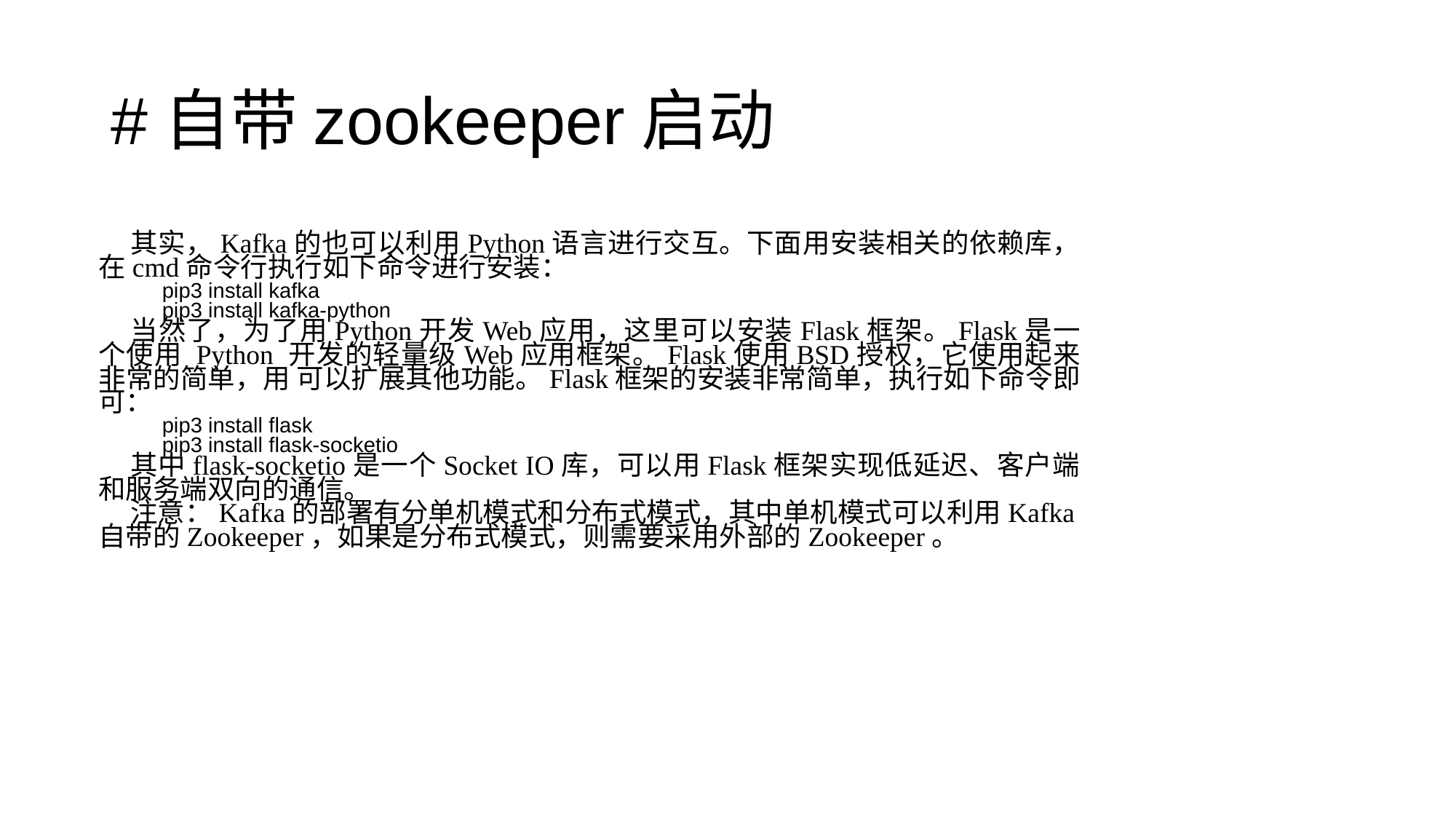

# #自带zookeeper启动
其实，Kafka的也可以利用Python语言进行交互。下面用安装相关的依赖库，在cmd命令行执行如下命令进行安装：
pip3 install kafka
pip3 install kafka-python
当然了，为了用Python开发Web应用，这里可以安装Flask框架。Flask是一个使用 Python 开发的轻量级Web应用框架。Flask使用BSD授权，它使用起来非常的简单，用 可以扩展其他功能。Flask框架的安装非常简单，执行如下命令即可：
pip3 install flask
pip3 install flask-socketio
其中flask-socketio是一个Socket IO库，可以用Flask框架实现低延迟、客户端和服务端双向的通信。
注意：Kafka的部署有分单机模式和分布式模式，其中单机模式可以利用Kafka自带的Zookeeper，如果是分布式模式，则需要采用外部的Zookeeper。